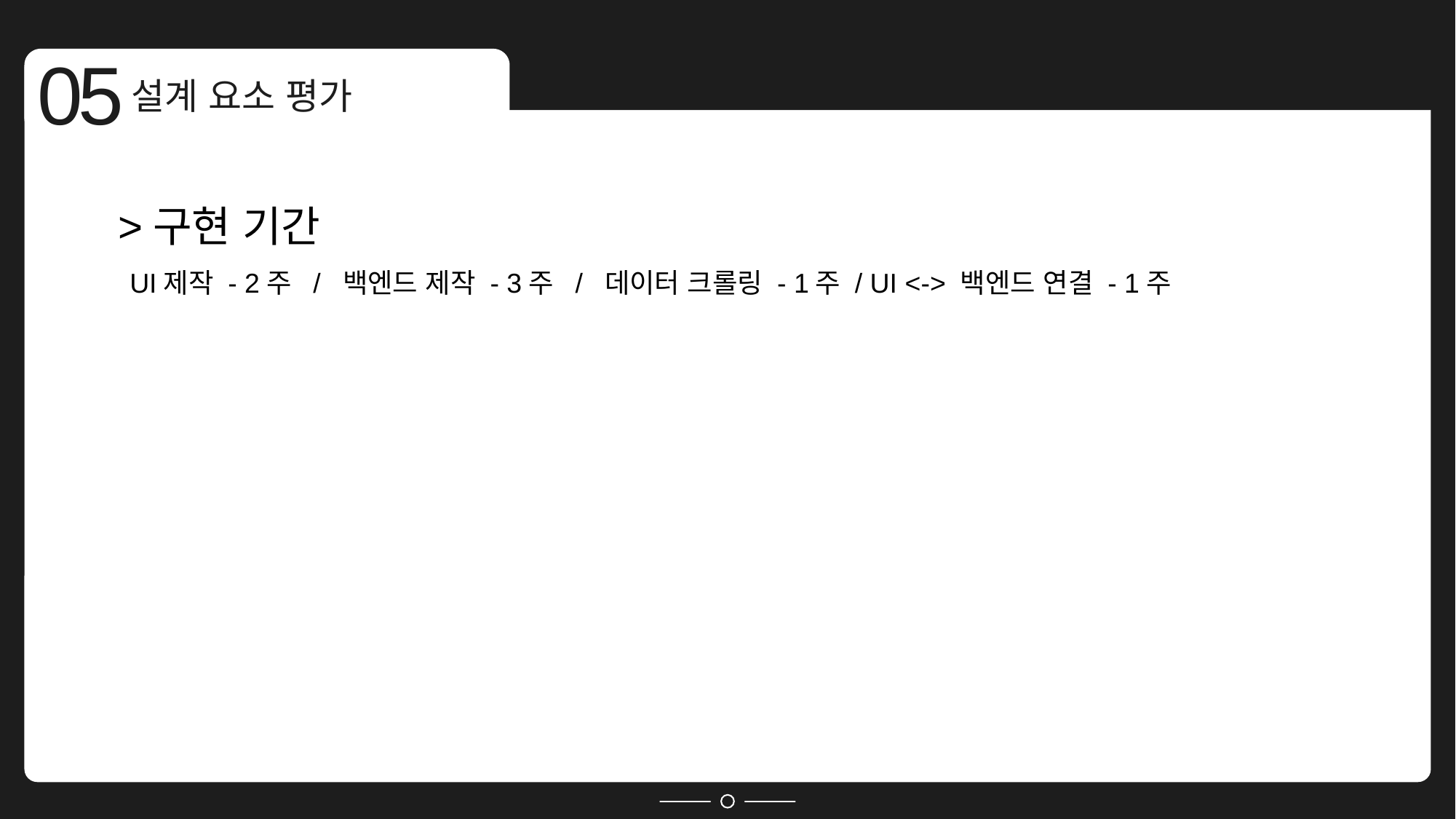

05
설계 요소 평가
>구현 기간
 UI제작 - 2주  /  백엔드 제작 - 3주  /  데이터 크롤링 - 1주 / UI <-> 백엔드 연결 - 1주